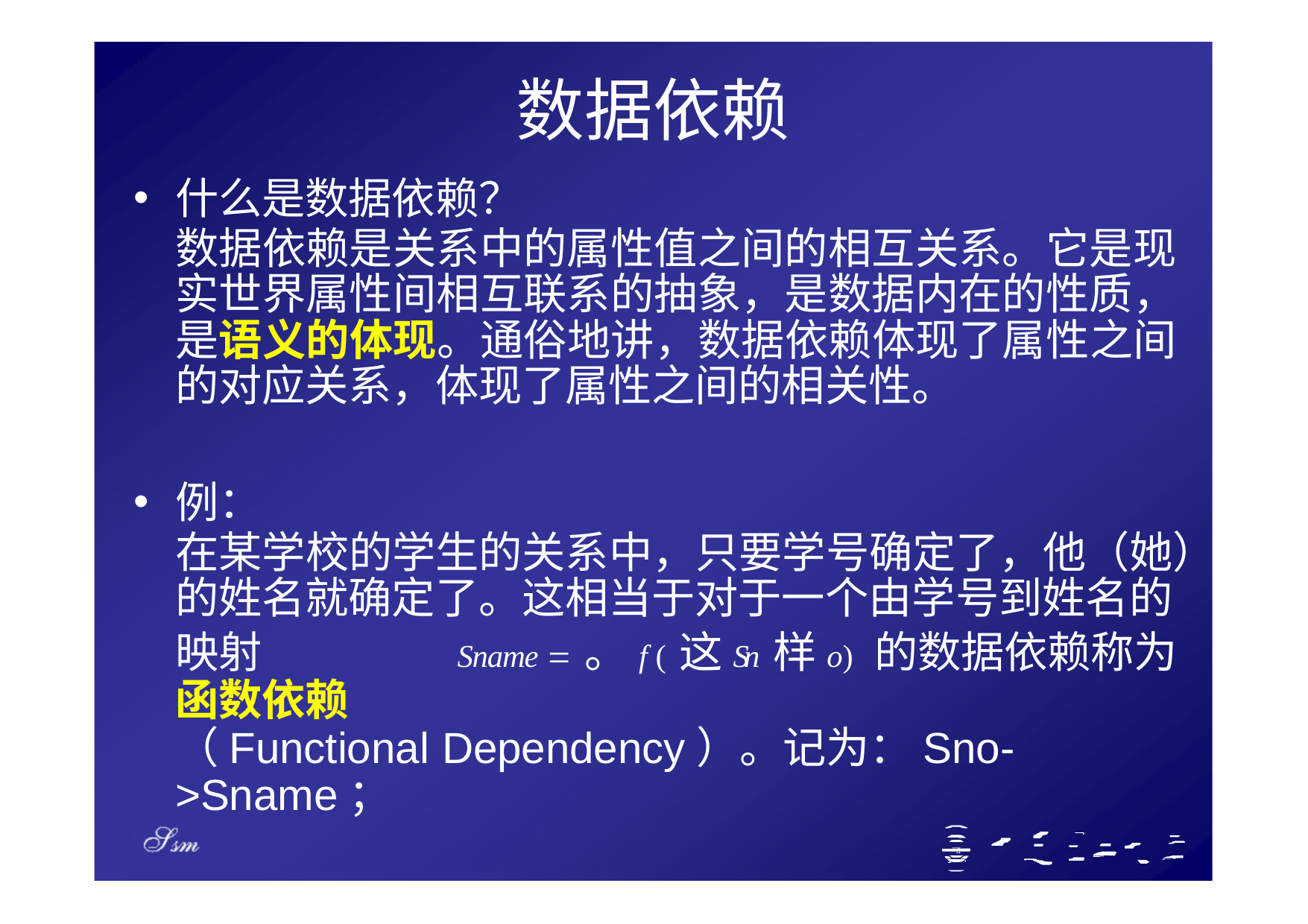

# 数据依赖
什么是数据依赖？
数据依赖是关系中的属性值之间的相互关系。它是现 实世界属性间相互联系的抽象，是数据内在的性质， 是语义的体现。通俗地讲，数据依赖体现了属性之间 的对应关系，体现了属性之间的相关性。

例：
在某学校的学生的关系中，只要学号确定了，他（她） 的姓名就确定了。这相当于对于一个由学号到姓名的 映射	Sname =。f (这Sn样o) 的数据依赖称为函数依赖
（Functional Dependency）。记为：Sno->Sname；

Ssm